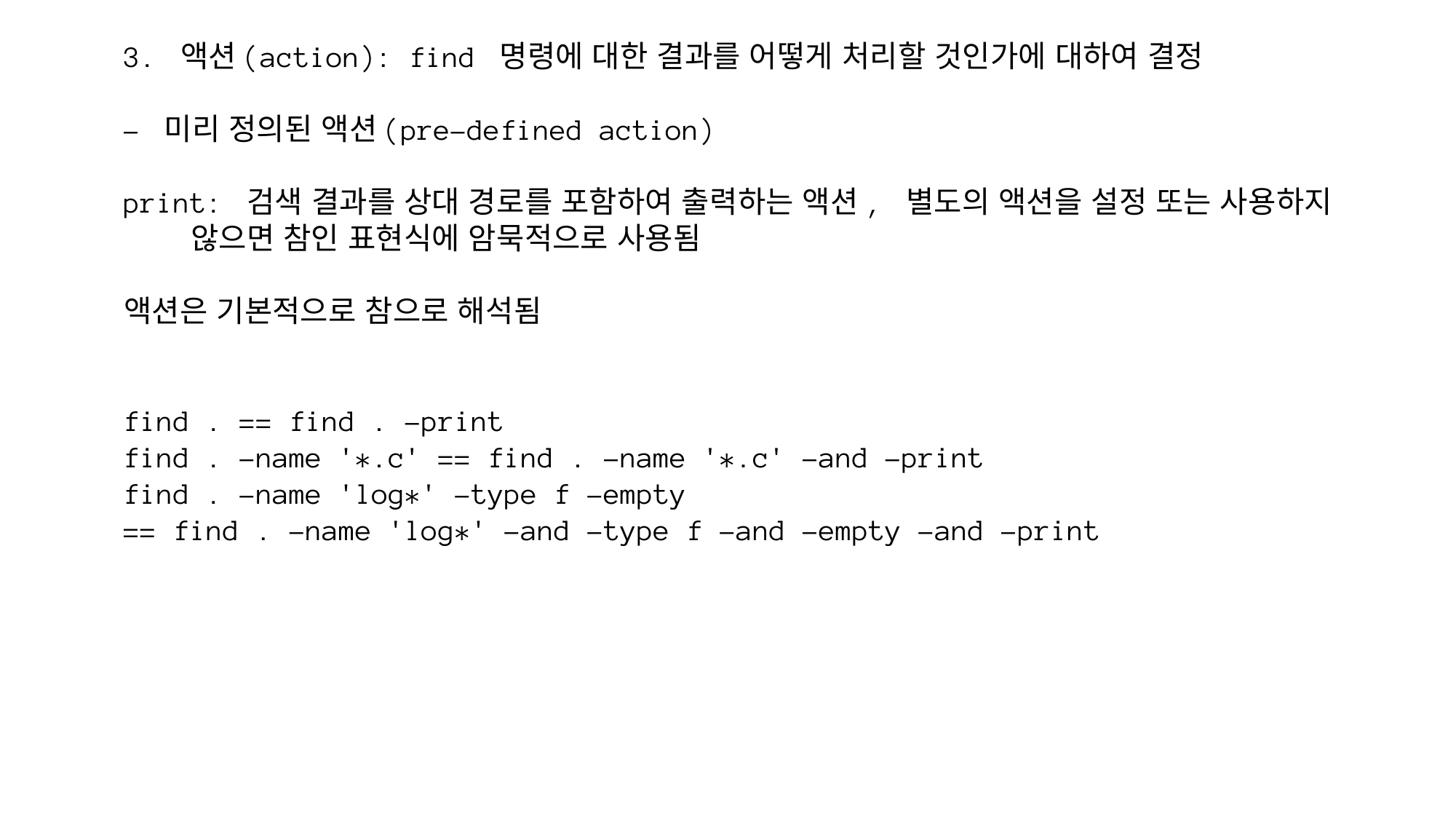

3. 액션(action): find 명령에 대한 결과를 어떻게 처리할 것인가에 대하여 결정

- 미리 정의된 액션(pre-defined action)

print: 검색 결과를 상대 경로를 포함하여 출력하는 액션, 별도의 액션을 설정 또는 사용하지
       않으면 참인 표현식에 암묵적으로 사용됨

액션은 기본적으로 참으로 해석됨

find . == find . -print
find . -name '*.c' == find . -name '*.c' -and -print
find . -name 'log*' -type f -empty
== find . -name 'log*' -and -type f -and -empty -and -print